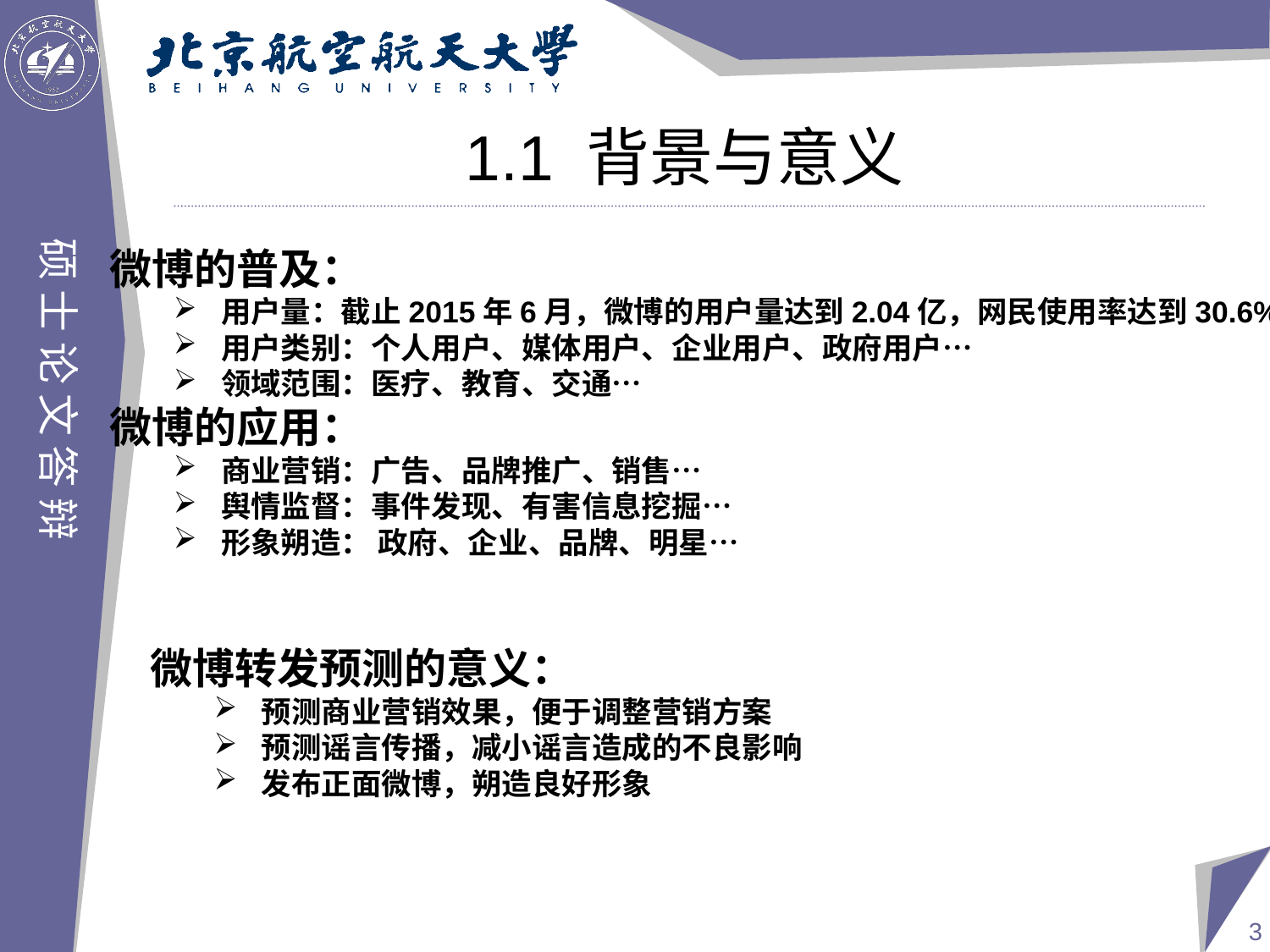

# 1.1 背景与意义
微博的普及：
用户量：截止2015年6月，微博的用户量达到2.04亿，网民使用率达到30.6%
用户类别：个人用户、媒体用户、企业用户、政府用户…
领域范围：医疗、教育、交通…
微博的应用：
商业营销：广告、品牌推广、销售…
舆情监督：事件发现、有害信息挖掘…
形象朔造： 政府、企业、品牌、明星…
微博转发预测的意义：
预测商业营销效果，便于调整营销方案
预测谣言传播，减小谣言造成的不良影响
发布正面微博，朔造良好形象
3